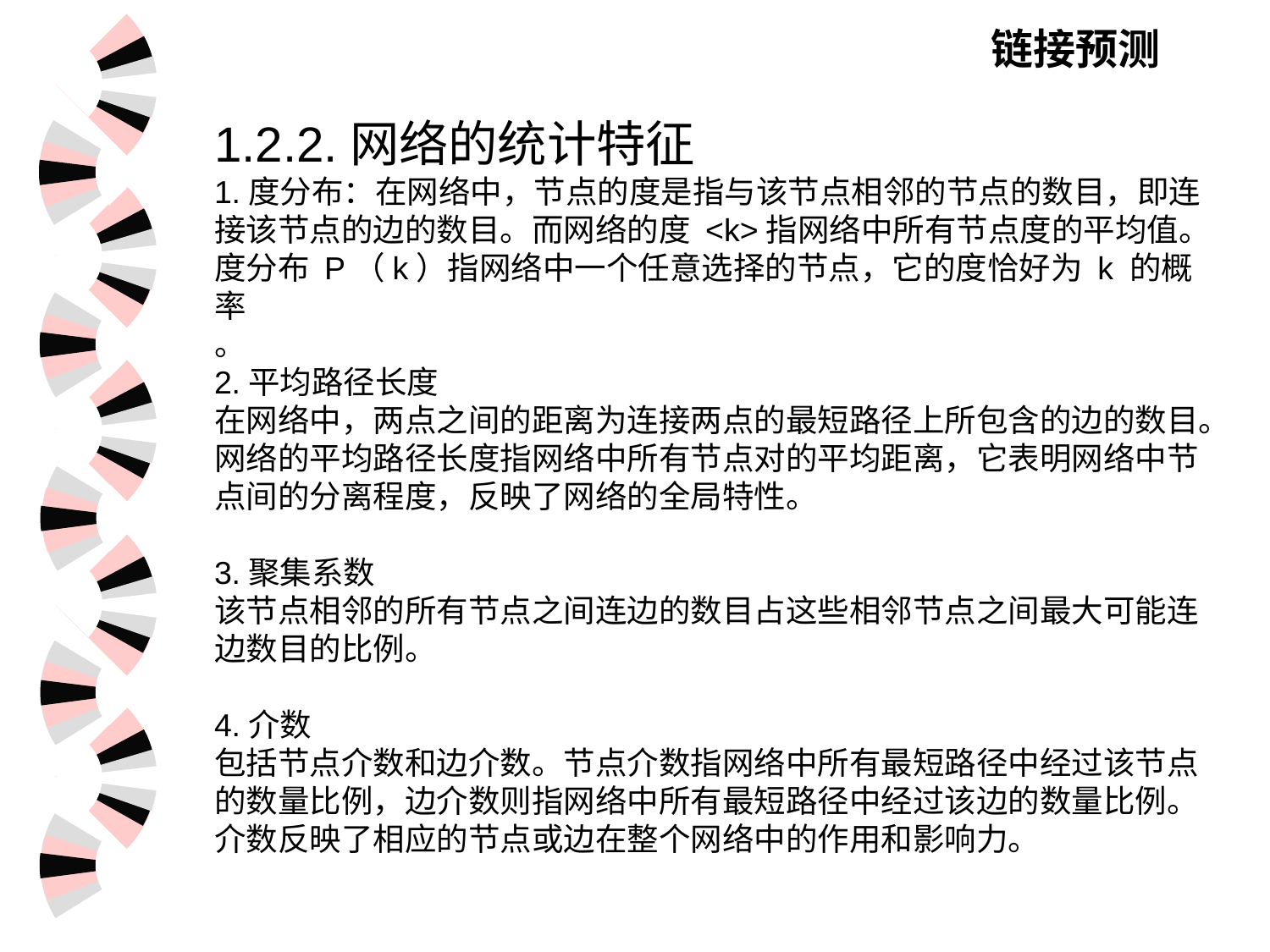

链接预测
1.2.2.网络的统计特征
1.度分布：在网络中，节点的度是指与该节点相邻的节点的数目，即连接该节点的边的数目。而网络的度 <k>指网络中所有节点度的平均值。度分布 P（k）指网络中一个任意选择的节点，它的度恰好为 k 的概率
。
2.平均路径长度
在网络中，两点之间的距离为连接两点的最短路径上所包含的边的数目。网络的平均路径长度指网络中所有节点对的平均距离，它表明网络中节点间的分离程度，反映了网络的全局特性。

3.聚集系数
该节点相邻的所有节点之间连边的数目占这些相邻节点之间最大可能连边数目的比例。

4.介数
包括节点介数和边介数。节点介数指网络中所有最短路径中经过该节点的数量比例，边介数则指网络中所有最短路径中经过该边的数量比例。介数反映了相应的节点或边在整个网络中的作用和影响力。